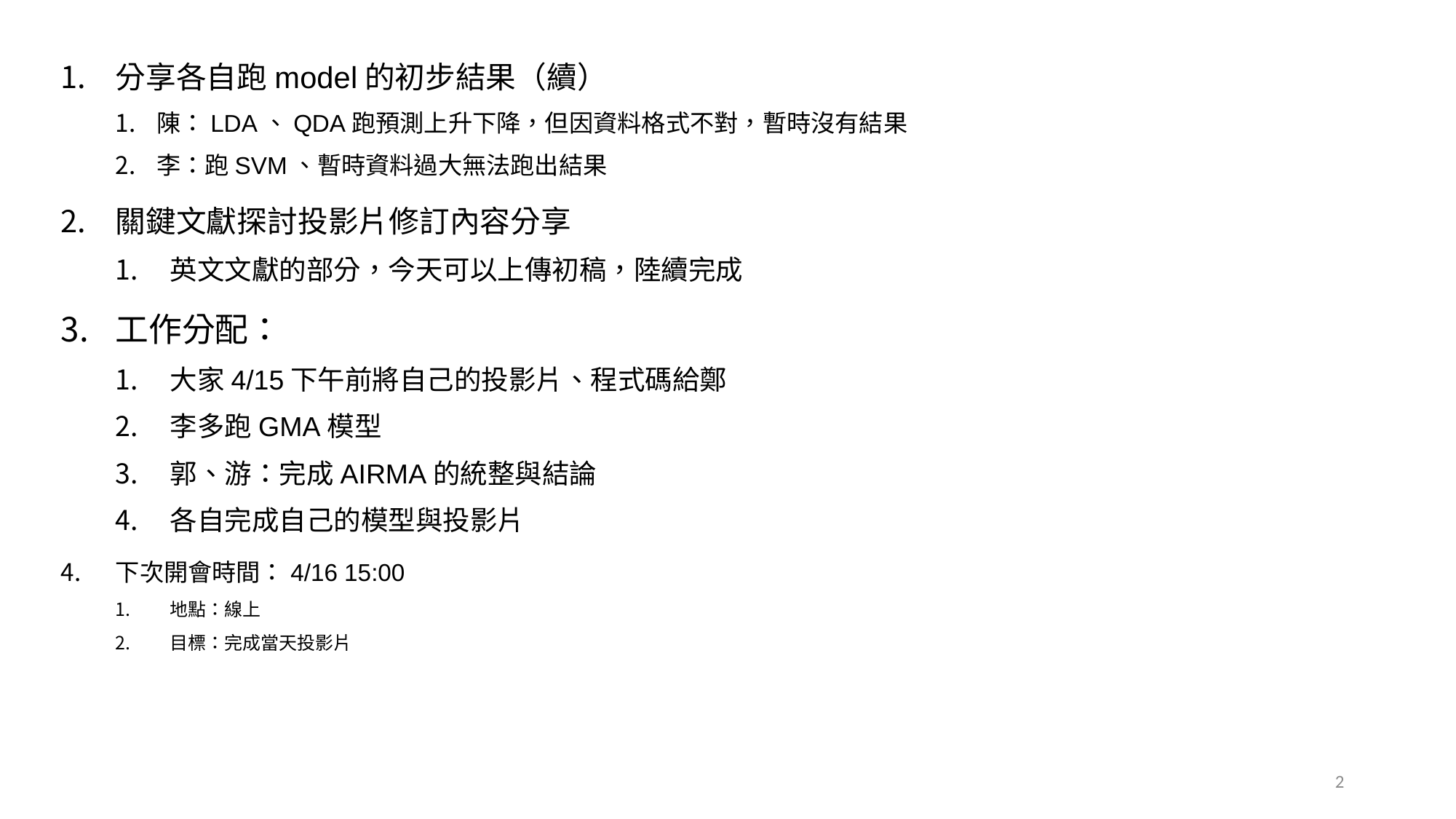

分享各自跑model的初步結果（續）
陳：LDA、QDA跑預測上升下降，但因資料格式不對，暫時沒有結果
李：跑SVM、暫時資料過大無法跑出結果
關鍵文獻探討投影片修訂內容分享
英文文獻的部分，今天可以上傳初稿，陸續完成
工作分配：
大家4/15下午前將自己的投影片、程式碼給鄭
李多跑GMA模型
郭、游：完成AIRMA的統整與結論
各自完成自己的模型與投影片
下次開會時間：4/16 15:00
地點：線上
目標：完成當天投影片

2